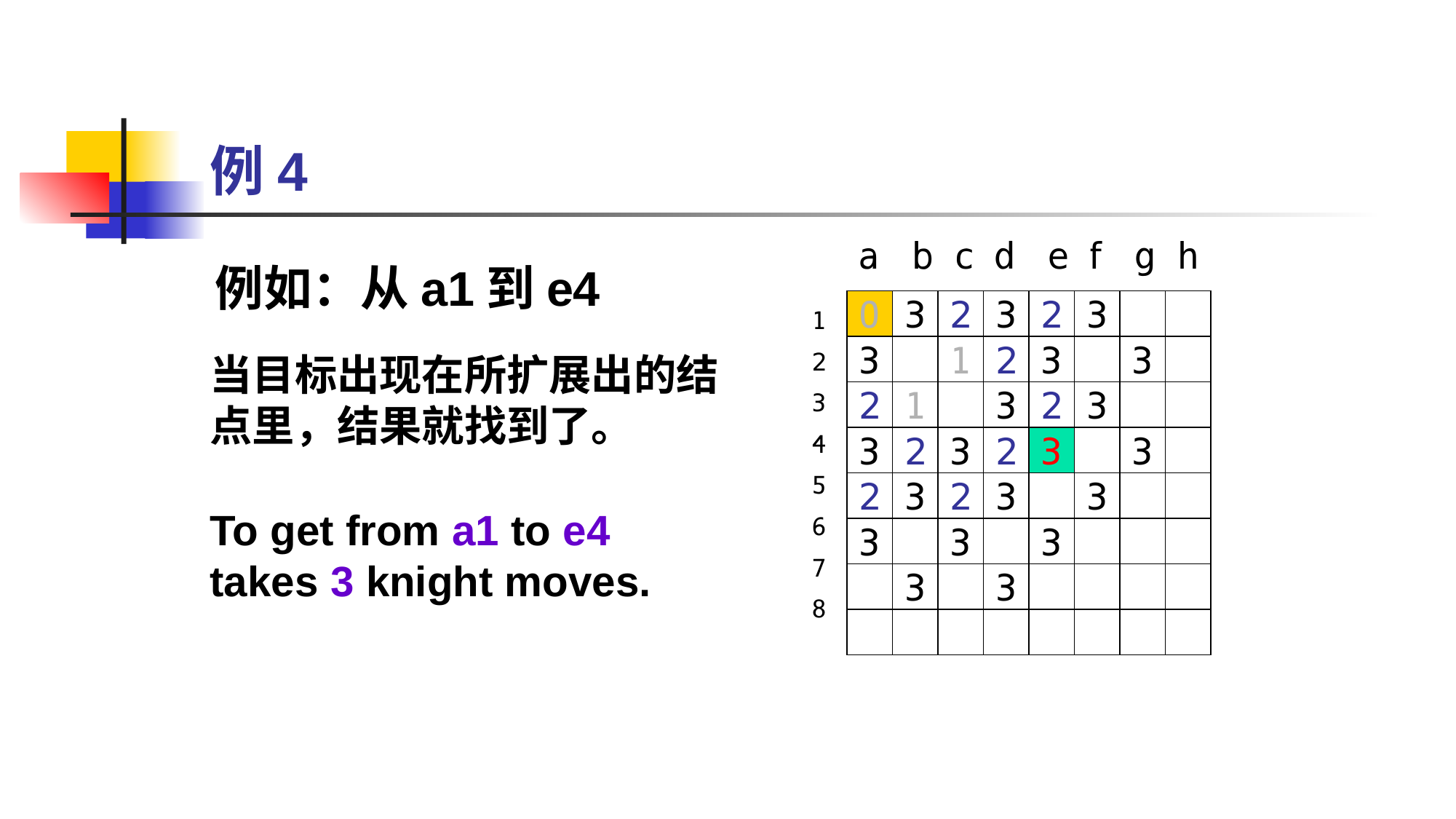

# 例4
 a   b  c  d   e  f   g  h
0
3
2
3

2
3

3

1
2
3

3

2
1

3
2
3

3
2
3
2
3

3

2
3
2
3

3

3

3

3

3

3

1
2
3
4
5
6
7
8
例如：从a1到e4
当目标出现在所扩展出的结点里，结果就找到了。
To get from a1 to e4 takes 3 knight moves.